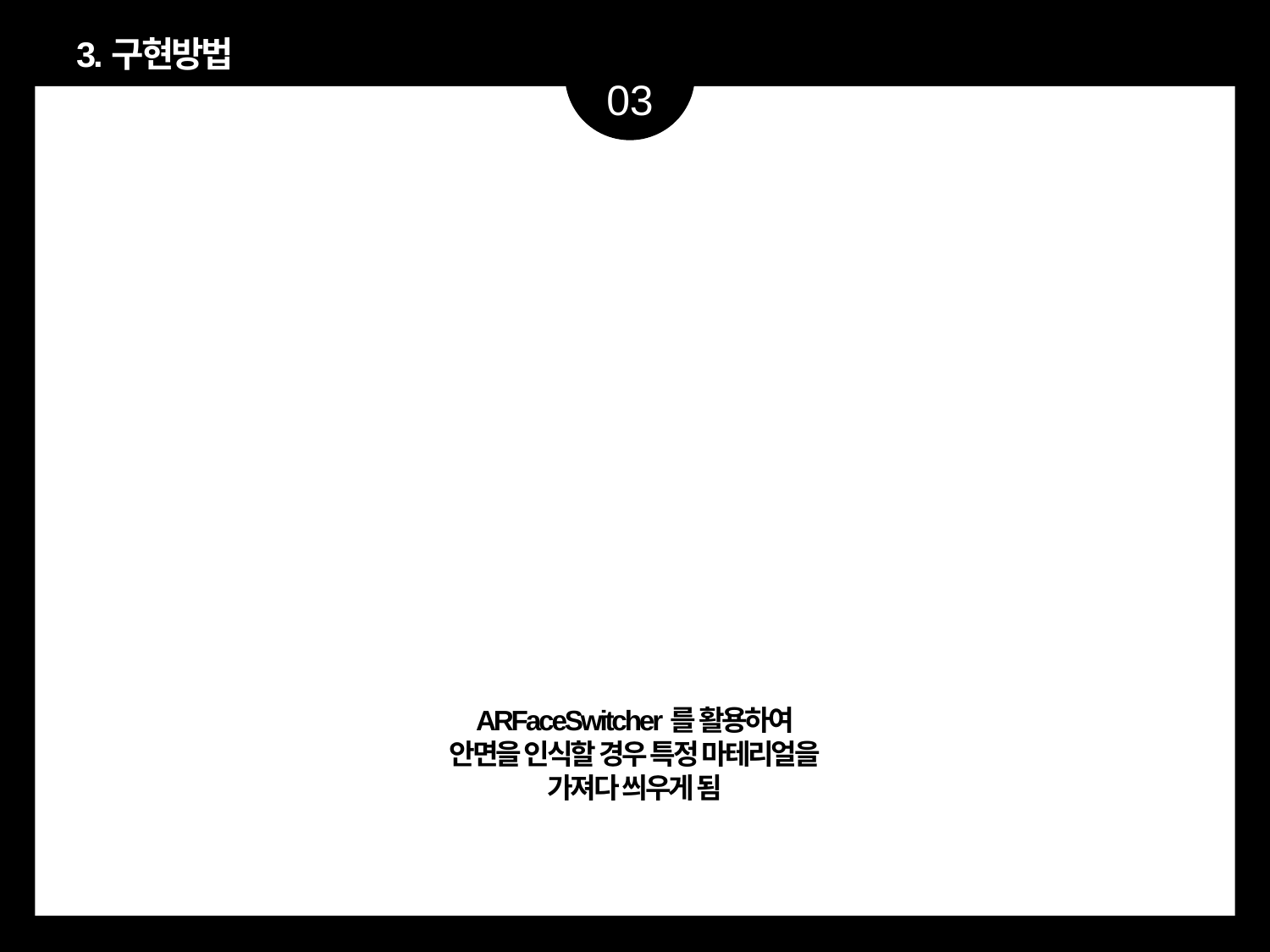

3.구현방법
03

ARFaceSwitcher를 활용하여
안면을 인식할 경우 특정 마테리얼을
가져다 씌우게 됨